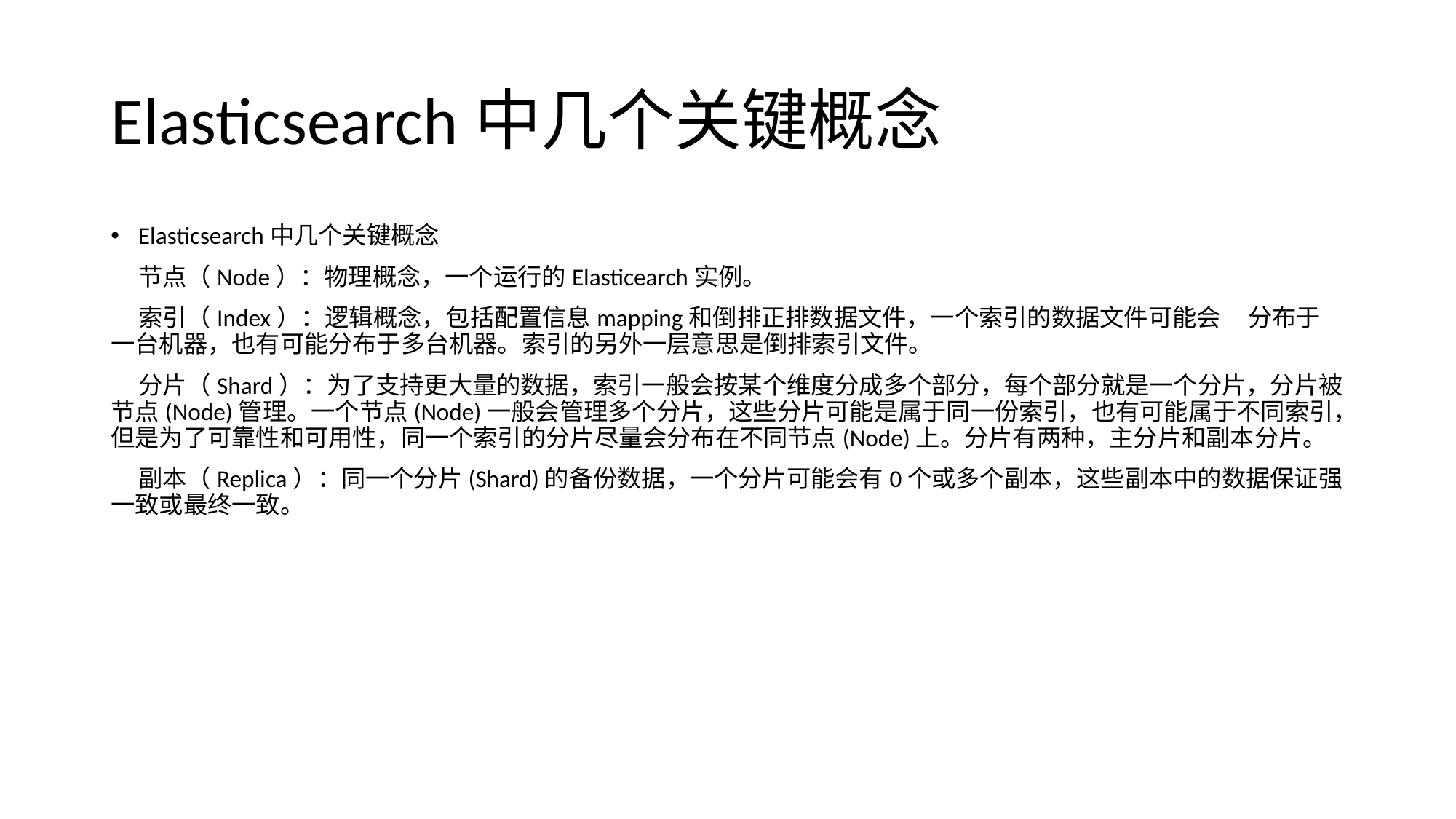

# Elasticsearch中几个关键概念
Elasticsearch中几个关键概念
    节点（Node）：物理概念，一个运行的Elasticearch实例。
    索引（Index）：逻辑概念，包括配置信息mapping和倒排正排数据文件，一个索引的数据文件可能会     分布于一台机器，也有可能分布于多台机器。索引的另外一层意思是倒排索引文件。
    分片（Shard）：为了支持更大量的数据，索引一般会按某个维度分成多个部分，每个部分就是一个分片，分片被节点(Node)管理。一个节点(Node)一般会管理多个分片，这些分片可能是属于同一份索引，也有可能属于不同索引，但是为了可靠性和可用性，同一个索引的分片尽量会分布在不同节点(Node)上。分片有两种，主分片和副本分片。
    副本（Replica）：同一个分片(Shard)的备份数据，一个分片可能会有0个或多个副本，这些副本中的数据保证强一致或最终一致。